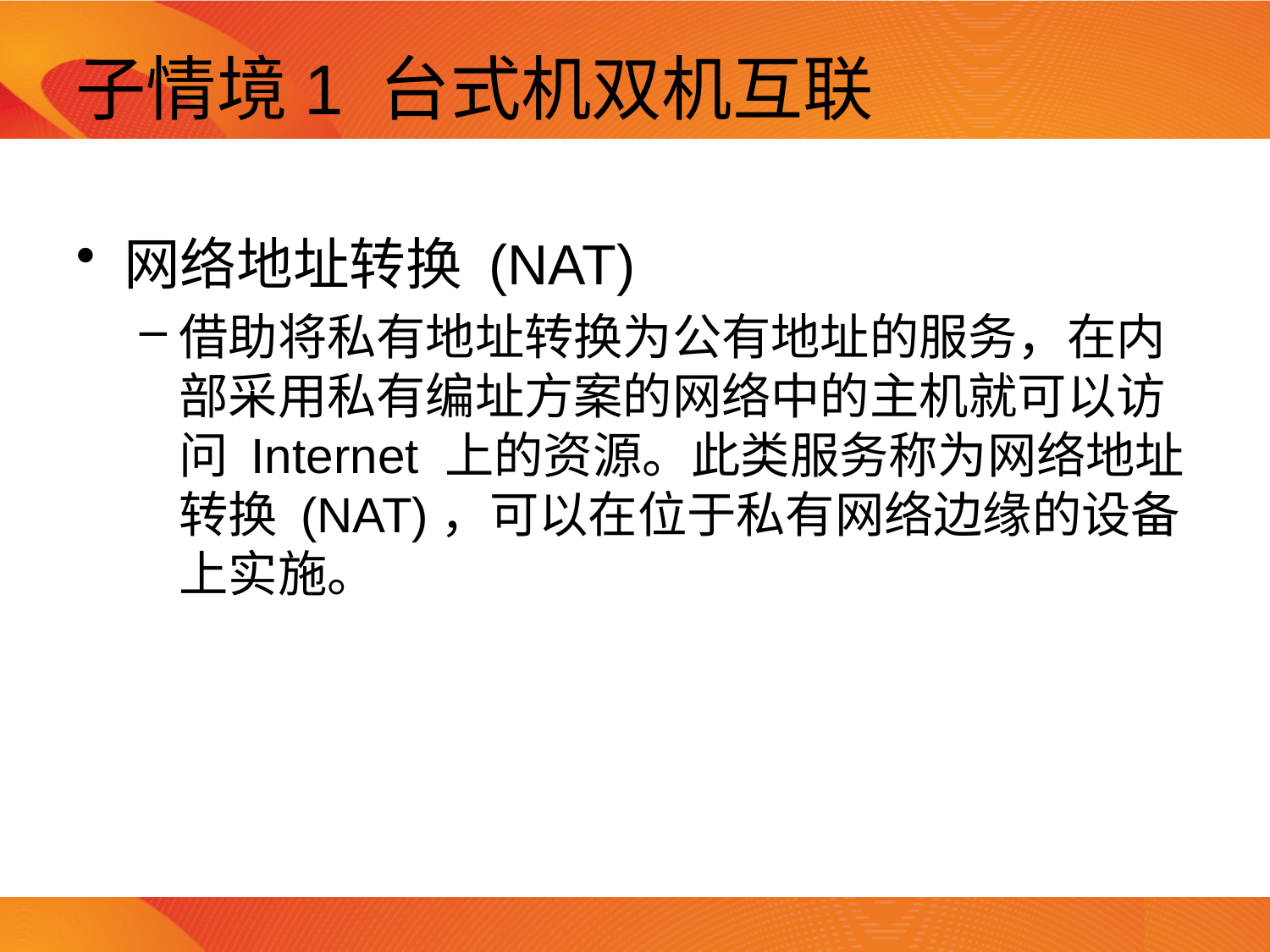

# 子情境1 台式机双机互联
网络地址转换 (NAT)
借助将私有地址转换为公有地址的服务，在内部采用私有编址方案的网络中的主机就可以访问 Internet 上的资源。此类服务称为网络地址转换 (NAT)，可以在位于私有网络边缘的设备上实施。